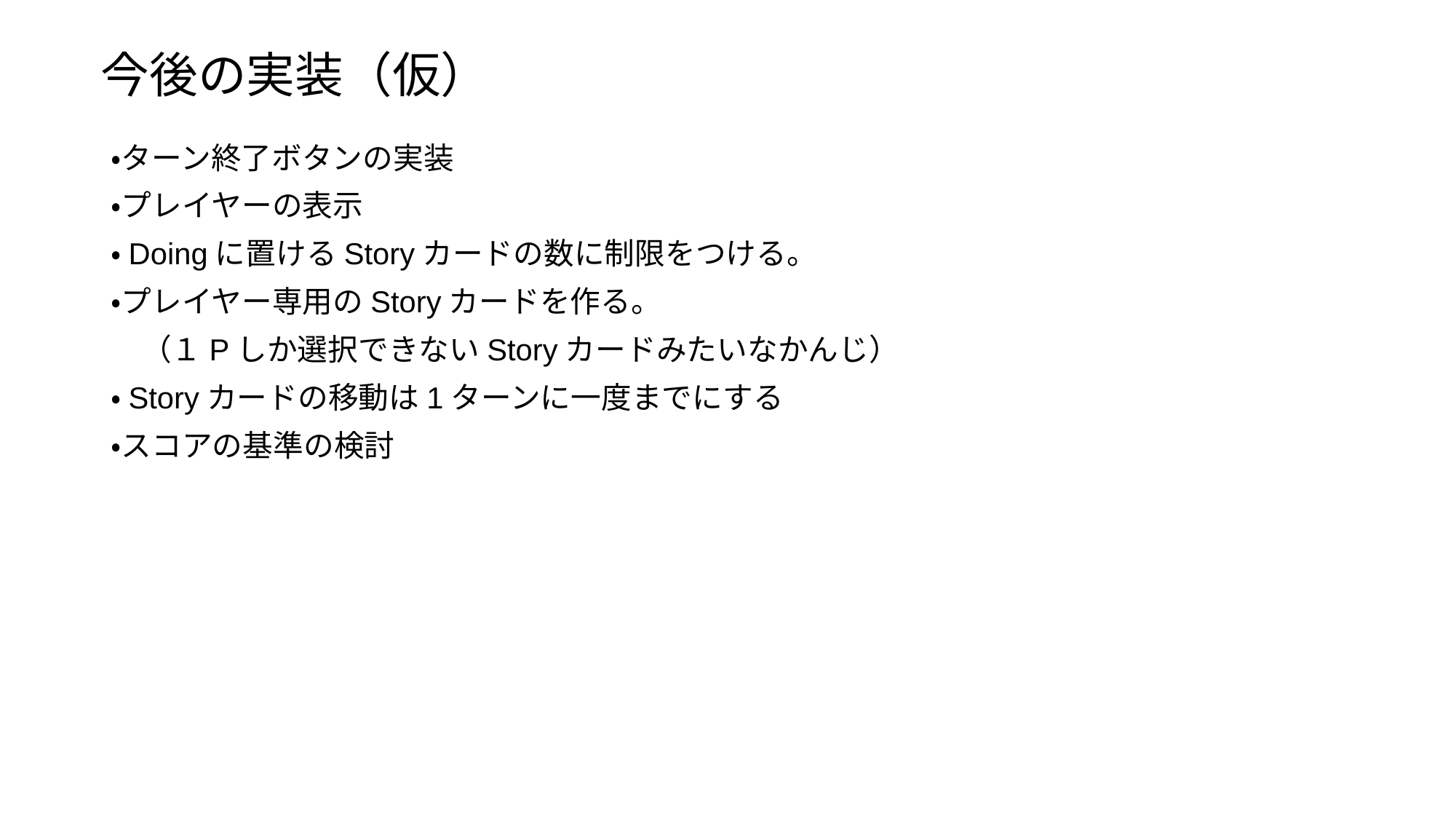

# 今後の実装（仮）
・ターン終了ボタンの実装
・プレイヤーの表示
・Doingに置けるStoryカードの数に制限をつける。
・プレイヤー専用のStoryカードを作る。
　（１Pしか選択できないStoryカードみたいなかんじ）
・Storyカードの移動は1ターンに一度までにする
・スコアの基準の検討